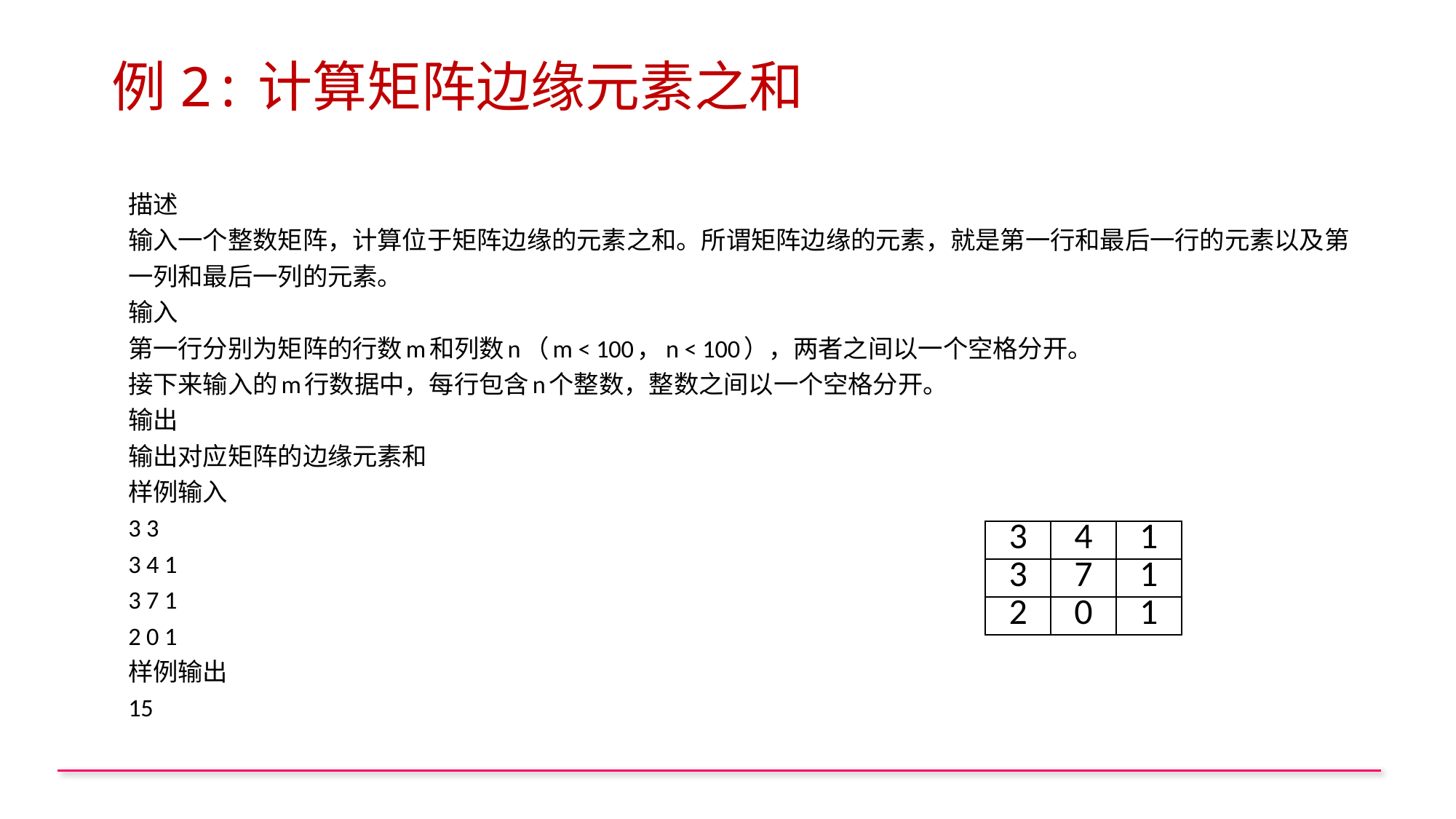

# 例2:计算矩阵边缘元素之和
描述
输入一个整数矩阵，计算位于矩阵边缘的元素之和。所谓矩阵边缘的元素，就是第一行和最后一行的元素以及第一列和最后一列的元素。
输入
第一行分别为矩阵的行数m和列数n（m < 100，n < 100），两者之间以一个空格分开。
接下来输入的m行数据中，每行包含n个整数，整数之间以一个空格分开。
输出
输出对应矩阵的边缘元素和
样例输入
3 3
3 4 1
3 7 1
2 0 1
样例输出
15
| 3 | 4 | 1 |
| --- | --- | --- |
| 3 | 7 | 1 |
| 2 | 0 | 1 |